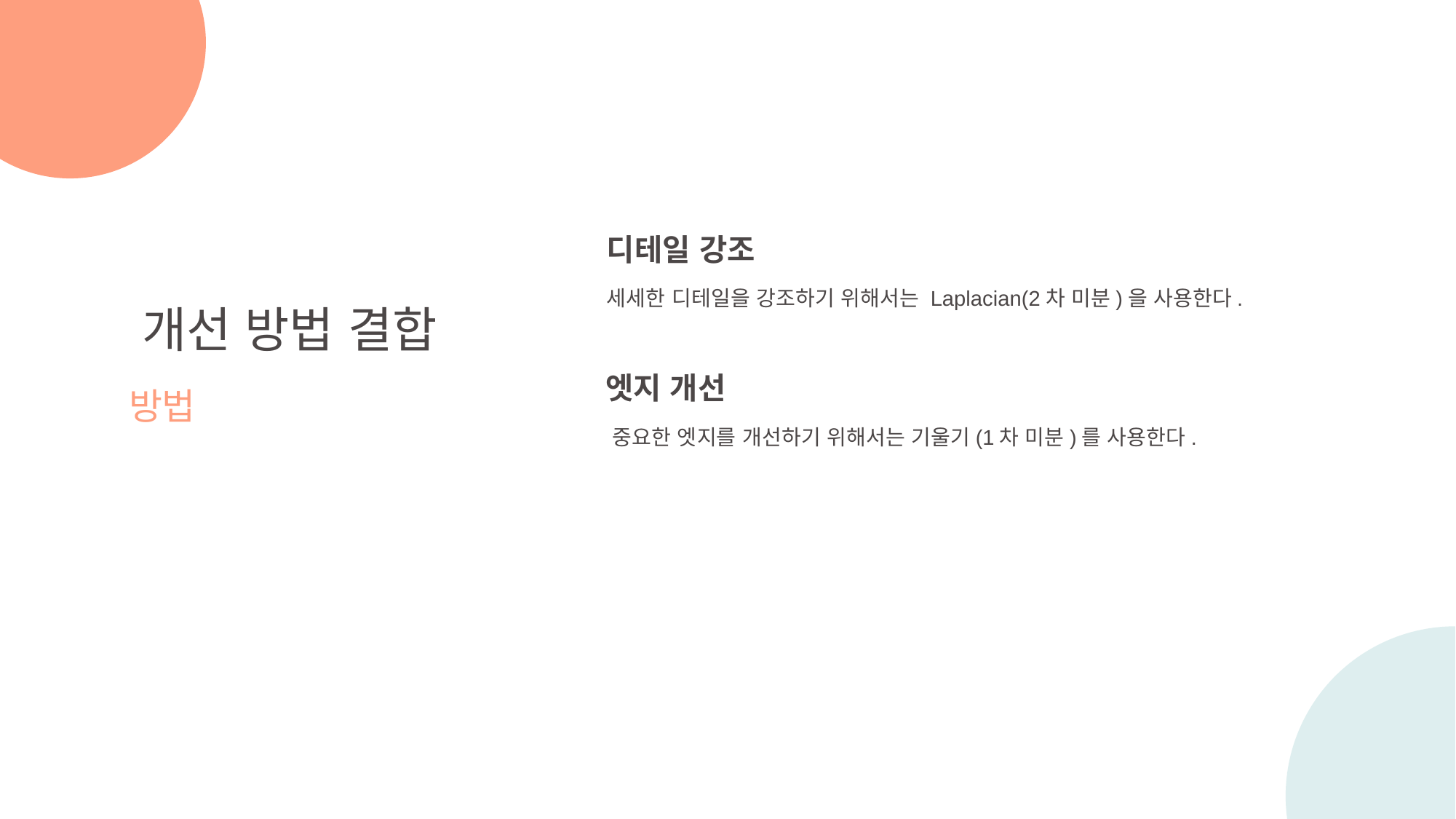

디테일 강조
세세한 디테일을 강조하기 위해서는 Laplacian(2차 미분)을 사용한다.
개선 방법 결합
방법
엣지 개선
중요한 엣지를 개선하기 위해서는 기울기(1차 미분)를 사용한다.